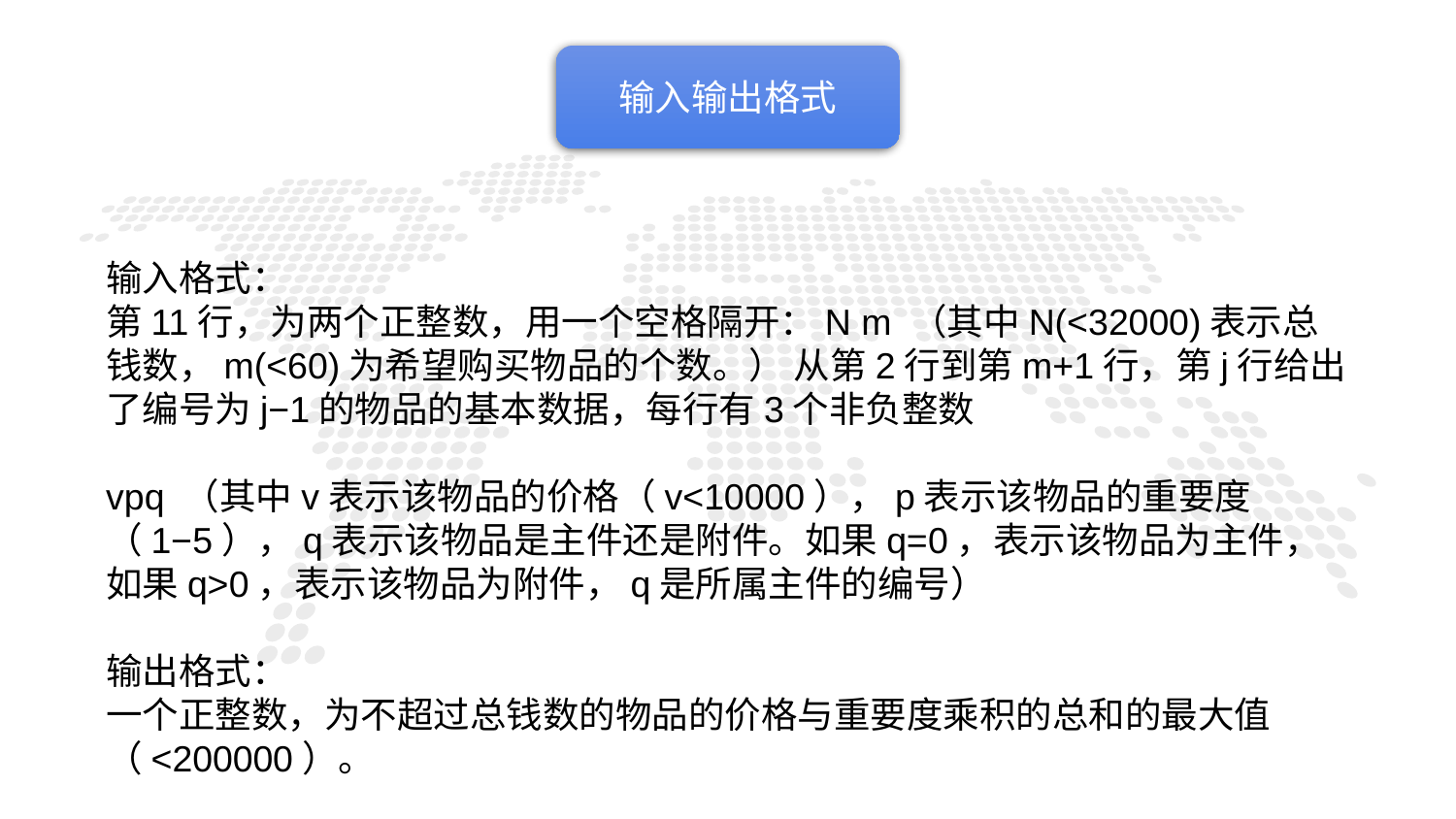

输入输出格式
输入格式：
第11行，为两个正整数，用一个空格隔开：N m （其中N(<32000)表示总钱数，m(<60)为希望购买物品的个数。） 从第2行到第m+1行，第j行给出了编号为j−1的物品的基本数据，每行有3个非负整数

vpq （其中v表示该物品的价格（v<10000），p表示该物品的重要度（1−5），q表示该物品是主件还是附件。如果q=0，表示该物品为主件，如果q>0，表示该物品为附件，q是所属主件的编号）

输出格式：
一个正整数，为不超过总钱数的物品的价格与重要度乘积的总和的最大值（<200000）。